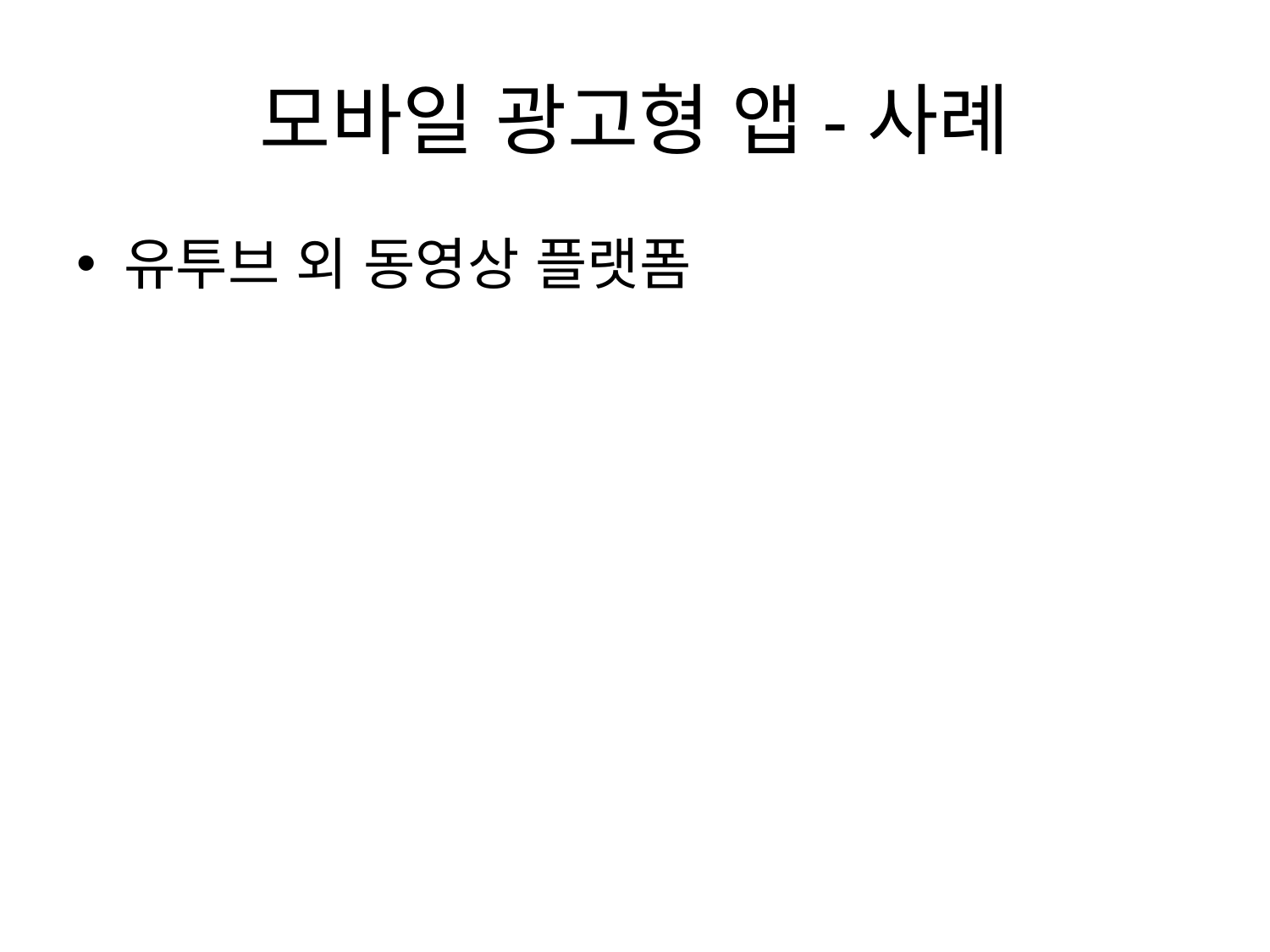

# 모바일 광고형 앱-사례
유투브 외 동영상 플랫폼